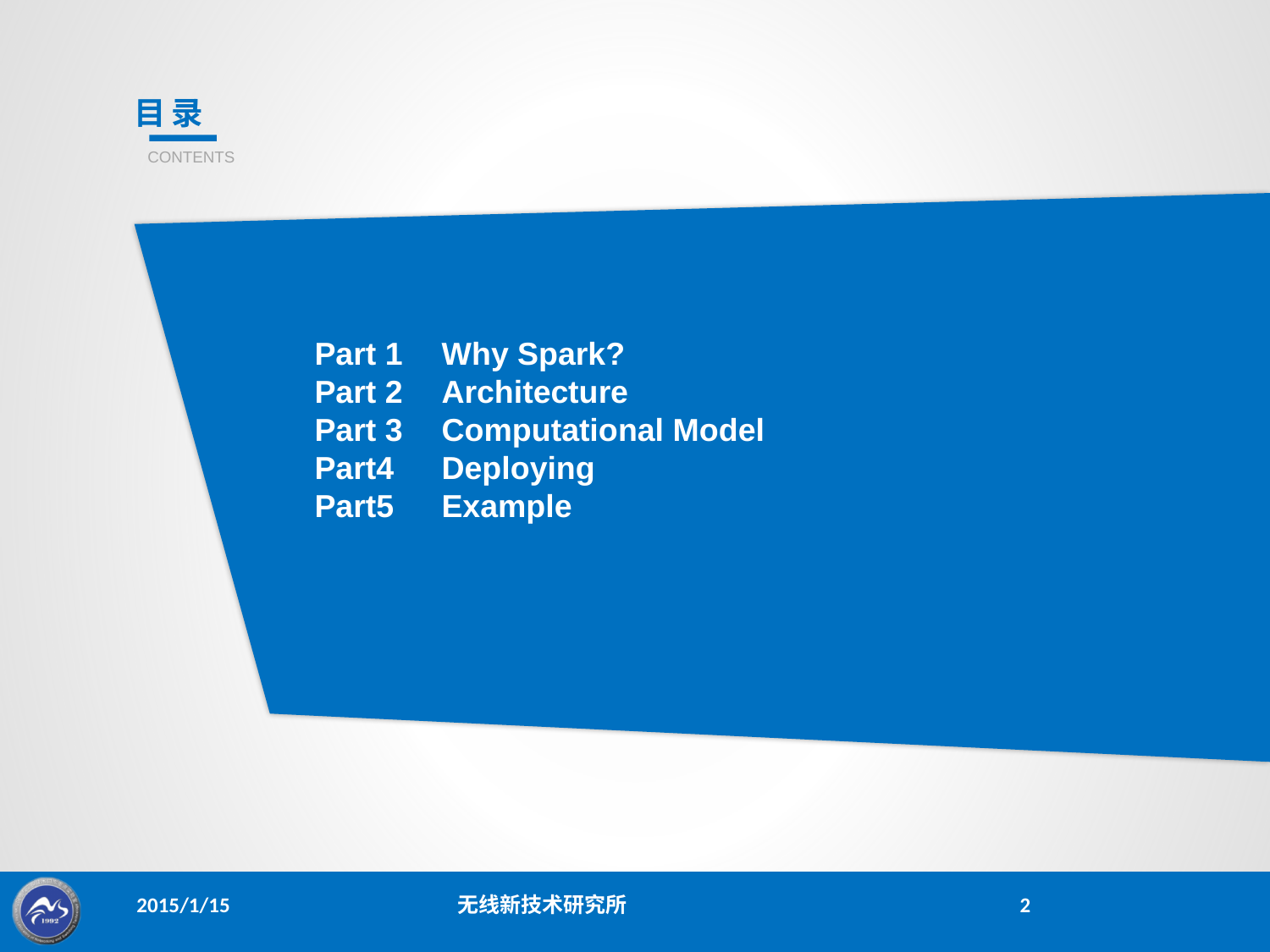

Part 1	Why Spark?
Part 2	Architecture
Part 3	Computational Model
Part4	Deploying
Part5	Example

2015/1/15
无线新技术研究所
2